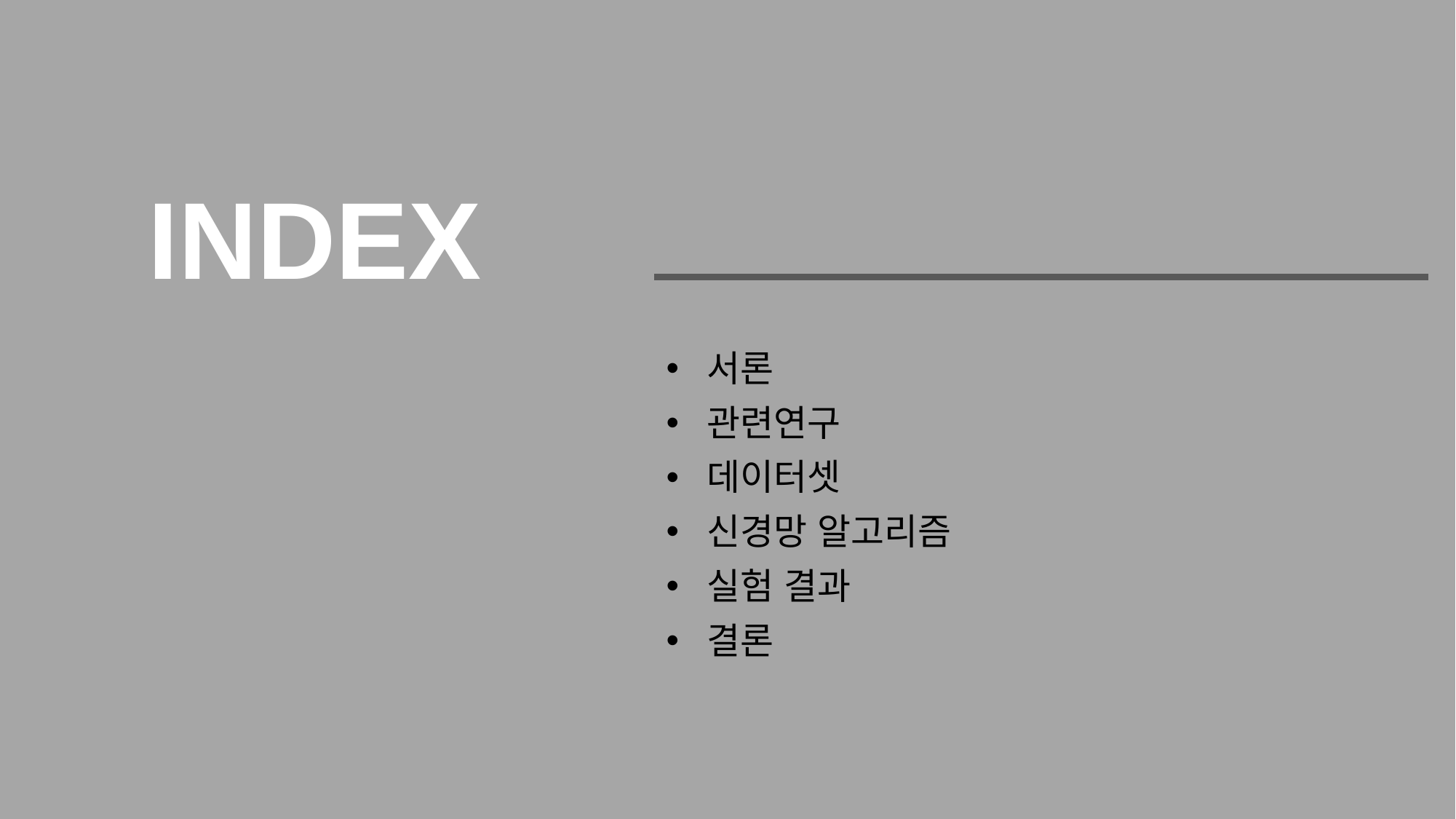

# INDEX

서론
관련연구
데이터셋
신경망 알고리즘
실험 결과
결론